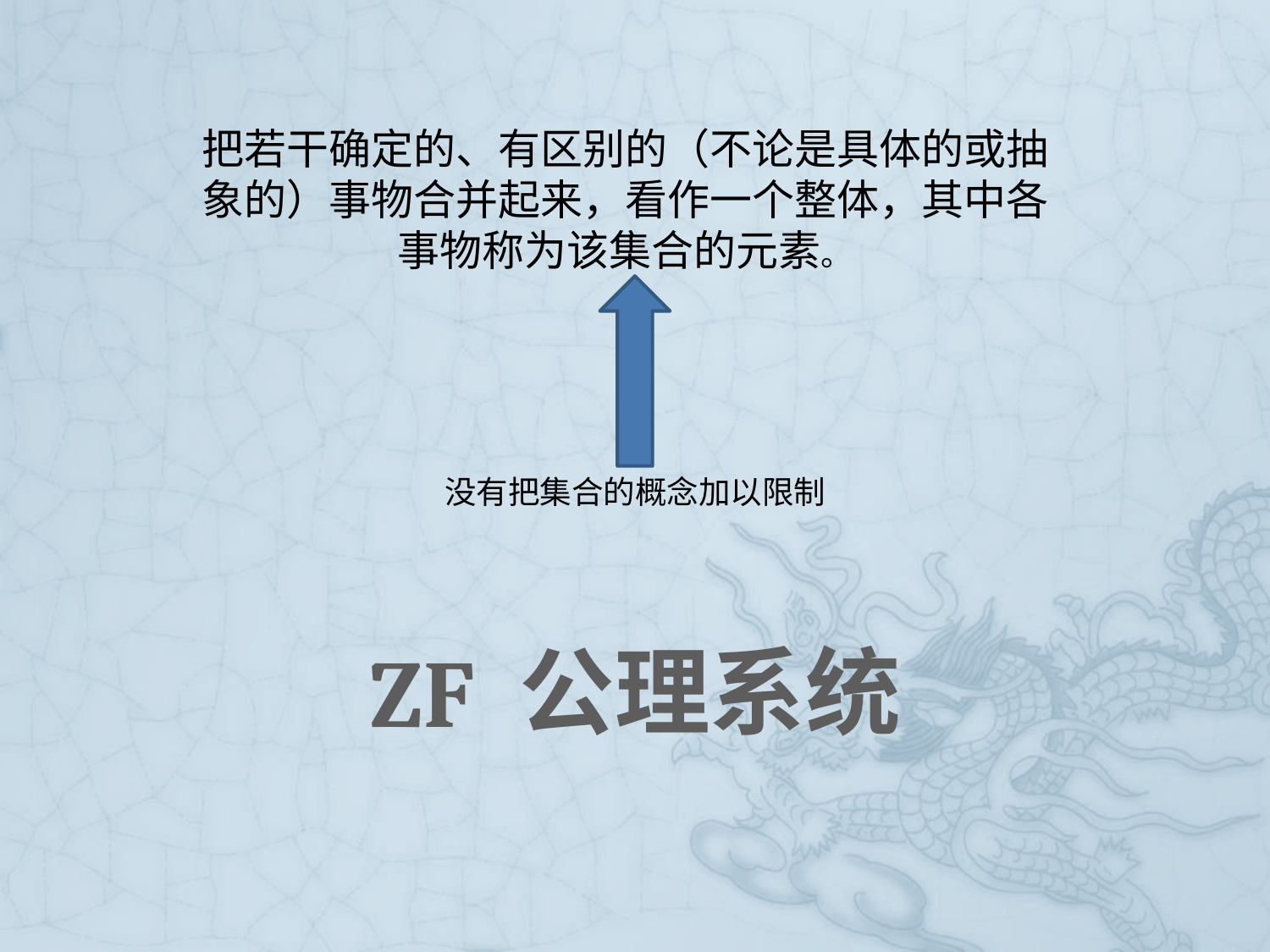

把若干确定的、有区别的（不论是具体的或抽象的）事物合并起来，看作一个整体，其中各事物称为该集合的元素。

没有把集合的概念加以限制
ZF 公理系统